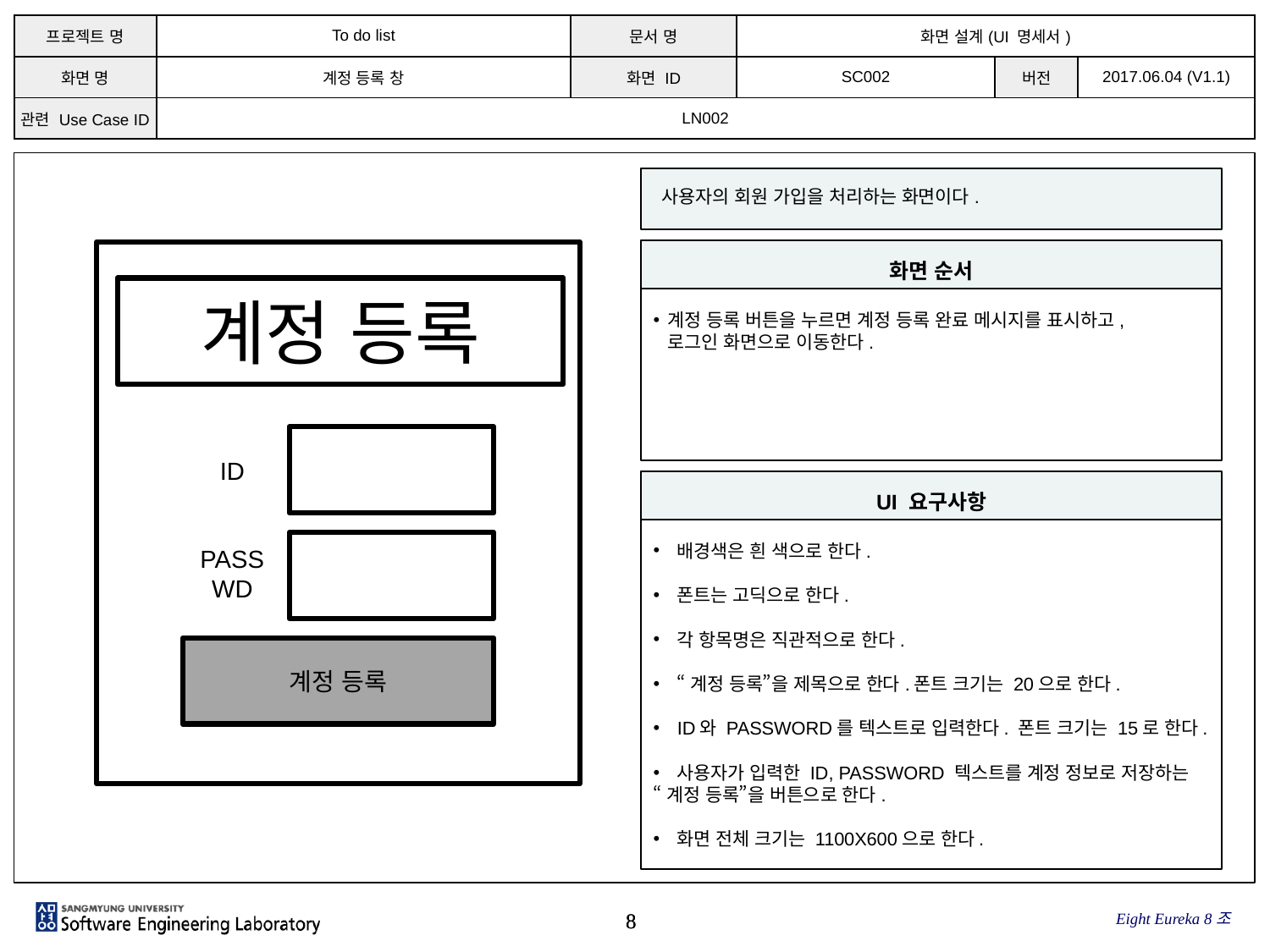

| 프로젝트 명 | To do list | 문서 명 | 화면 설계(UI 명세서) |  |  |
| --- | --- | --- | --- | --- | --- |
| 화면 명 | 계정 등록 창 | 화면 ID | SC002 | 버전 | 2017.06.04 (V1.1) |
| 관련 Use Case ID | LN002 |  |  |  |  |

 사용자의 회원 가입을 처리하는 화면이다.

화면 순서
 계정 등록 버튼을 누르면 계정 등록 완료 메시지를 표시하고,
  로그인 화면으로 이동한다.

계정 등록
ID

PASSWD

계정 등록

UI 요구사항
배경색은 흰 색으로 한다.

폰트는 고딕으로 한다.

각 항목명은 직관적으로 한다.

“계정 등록”을 제목으로 한다.폰트 크기는 20으로 한다.

ID와 PASSWORD를 텍스트로 입력한다. 폰트 크기는 15로 한다.

사용자가 입력한 ID, PASSWORD 텍스트를 계정 정보로 저장하는
“계정 등록”을 버튼으로 한다.

화면 전체 크기는 1100X600으로 한다.
Eight Eureka 8조